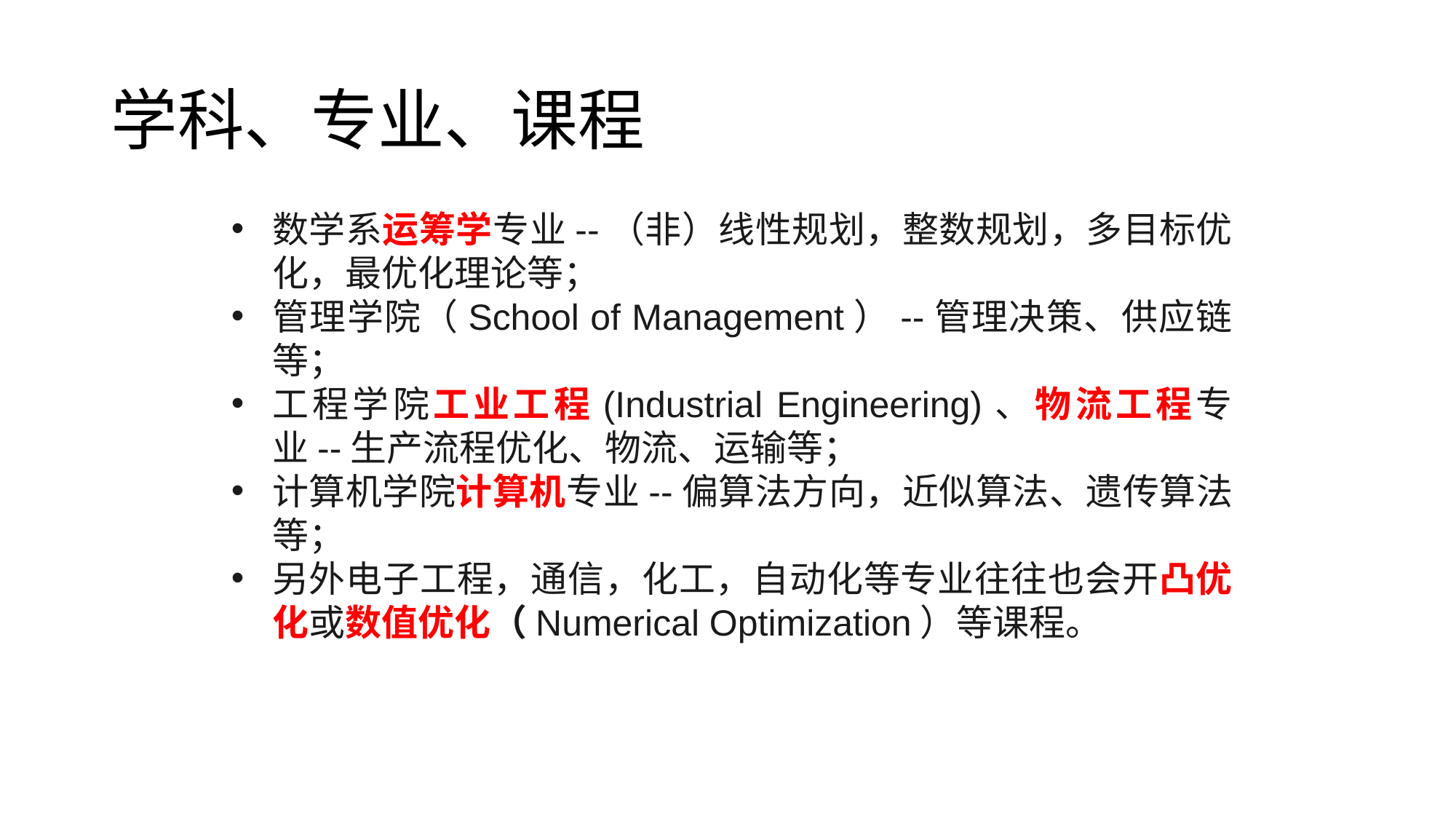

# 学科、专业、课程
数学系运筹学专业--（非）线性规划，整数规划，多目标优化，最优化理论等；
管理学院（School of Management）--管理决策、供应链等；
工程学院工业工程(Industrial Engineering)、物流工程专业--生产流程优化、物流、运输等；
计算机学院计算机专业--偏算法方向，近似算法、遗传算法等；
另外电子工程，通信，化工，自动化等专业往往也会开凸优化或数值优化（Numerical Optimization）等课程。